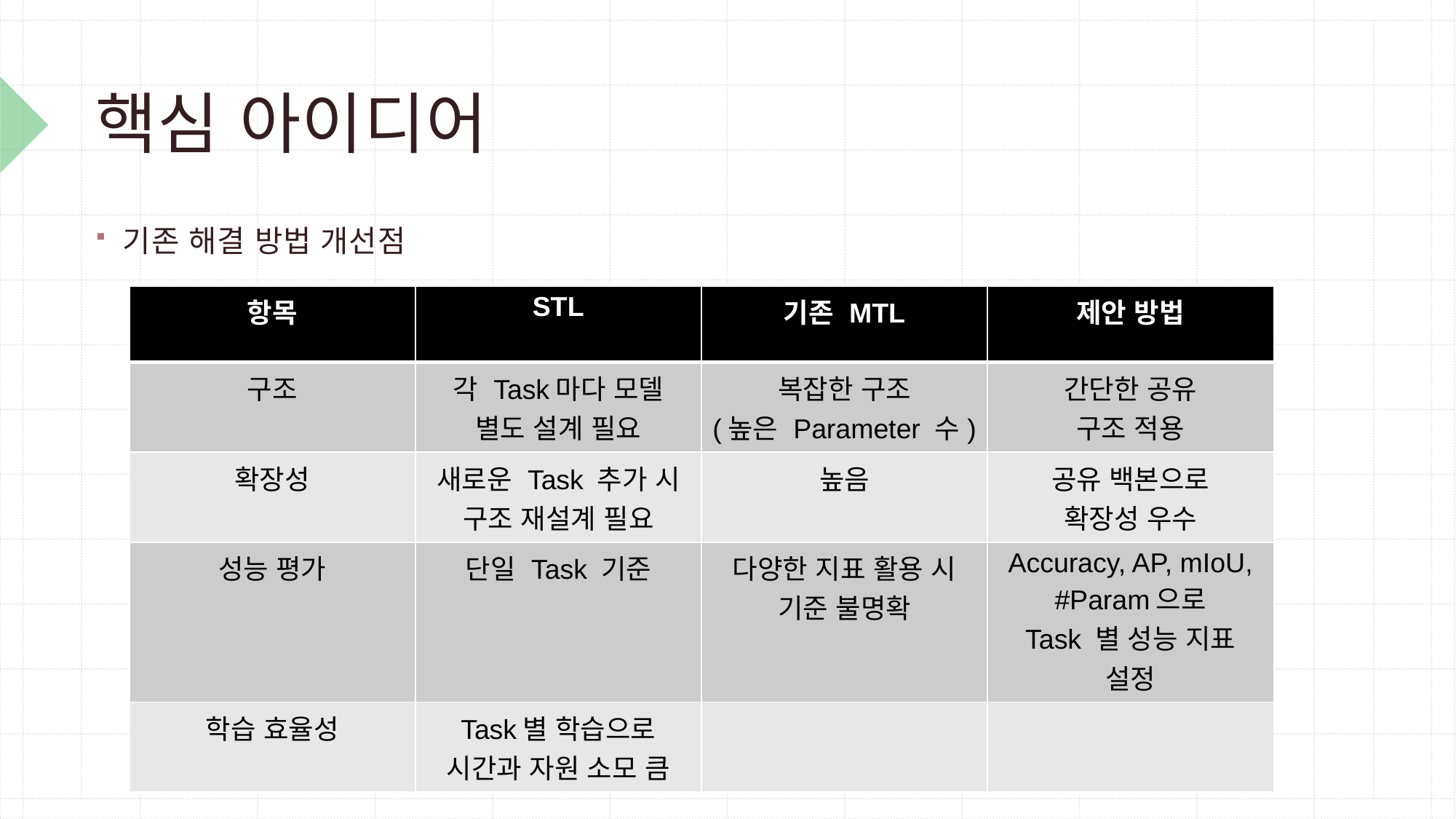

# 핵심 아이디어
기존 해결 방법 개선점

| 항목 | STL | 기존 MTL | 제안 방법 |
| --- | --- | --- | --- |
| 구조 | 각 Task마다 모델 별도 설계 필요 | 복잡한 구조 (높은 Parameter 수) | 간단한 공유 구조 적용 |
| 확장성 | 새로운 Task 추가 시 구조 재설계 필요 | 높음 | 공유 백본으로 확장성 우수 |
| 성능 평가 | 단일 Task 기준 | 다양한 지표 활용 시 기준 불명확 | Accuracy, AP, mIoU, #Param으로 Task 별 성능 지표 설정 |
| 학습 효율성 | Task별 학습으로 시간과 자원 소모 큼 |  |  |